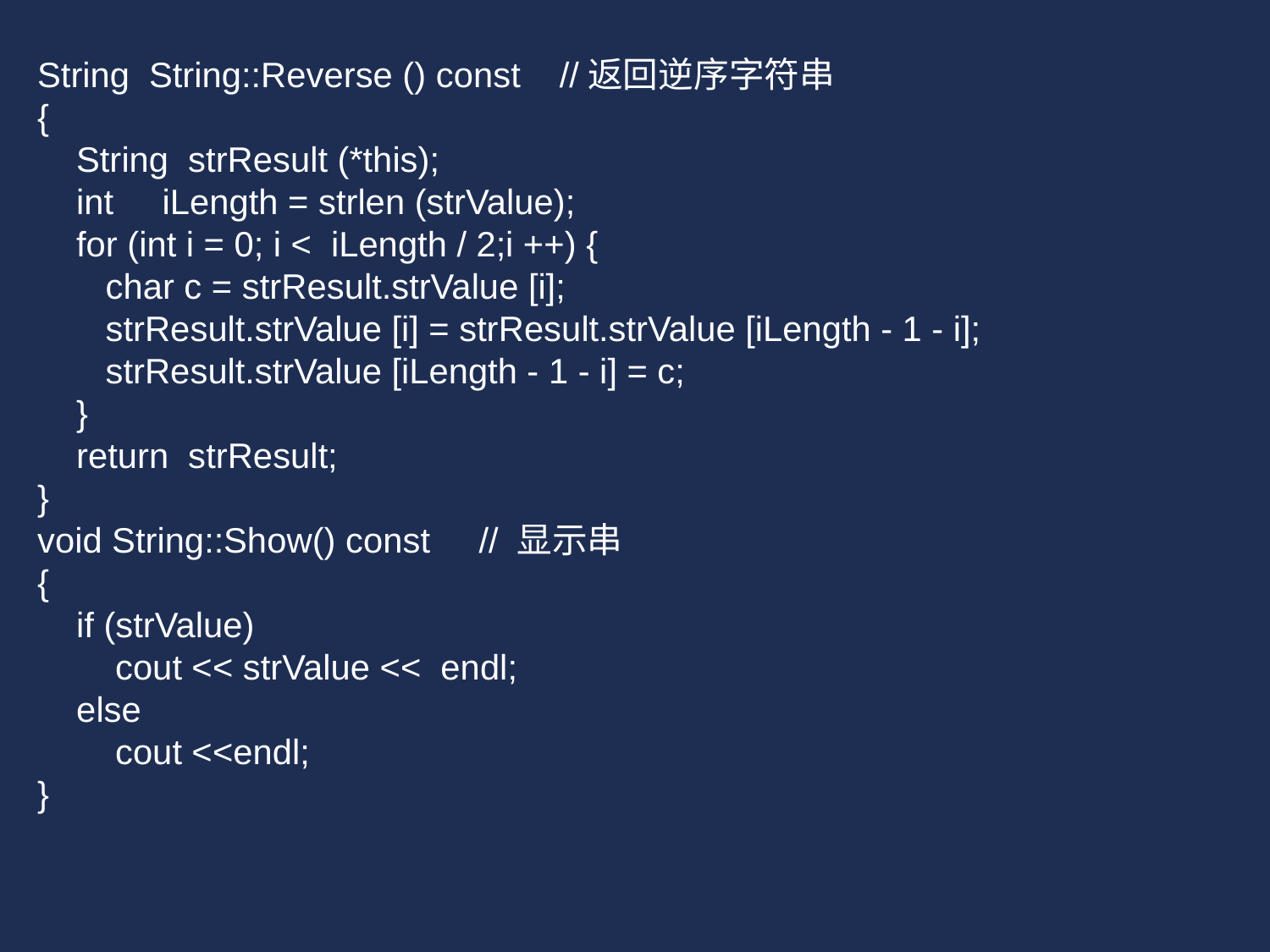

String  String::Reverse () const    //返回逆序字符串
{
    String  strResult (*this);
    int     iLength = strlen (strValue);
    for (int i = 0; i <  iLength / 2;i ++) {
       char c = strResult.strValue [i];
       strResult.strValue [i] = strResult.strValue [iLength - 1 - i];
       strResult.strValue [iLength - 1 - i] = c;
    }
    return  strResult;
}
void String::Show() const     // 显示串
{
    if (strValue)
        cout << strValue <<  endl;
    else
        cout <<endl;
}